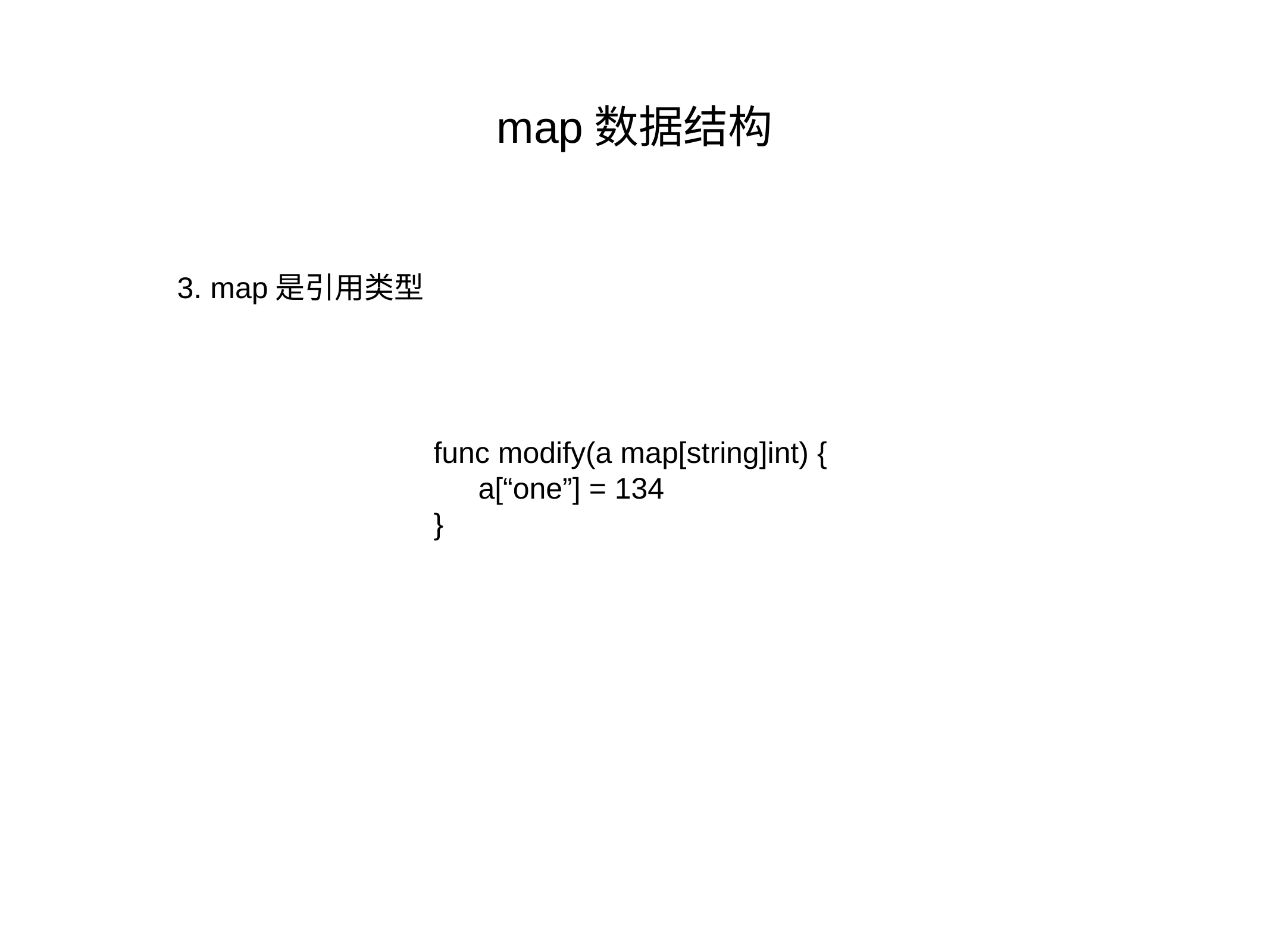

map数据结构
3. map是引用类型
func modify(a map[string]int) {
a[“one”] = 134
}